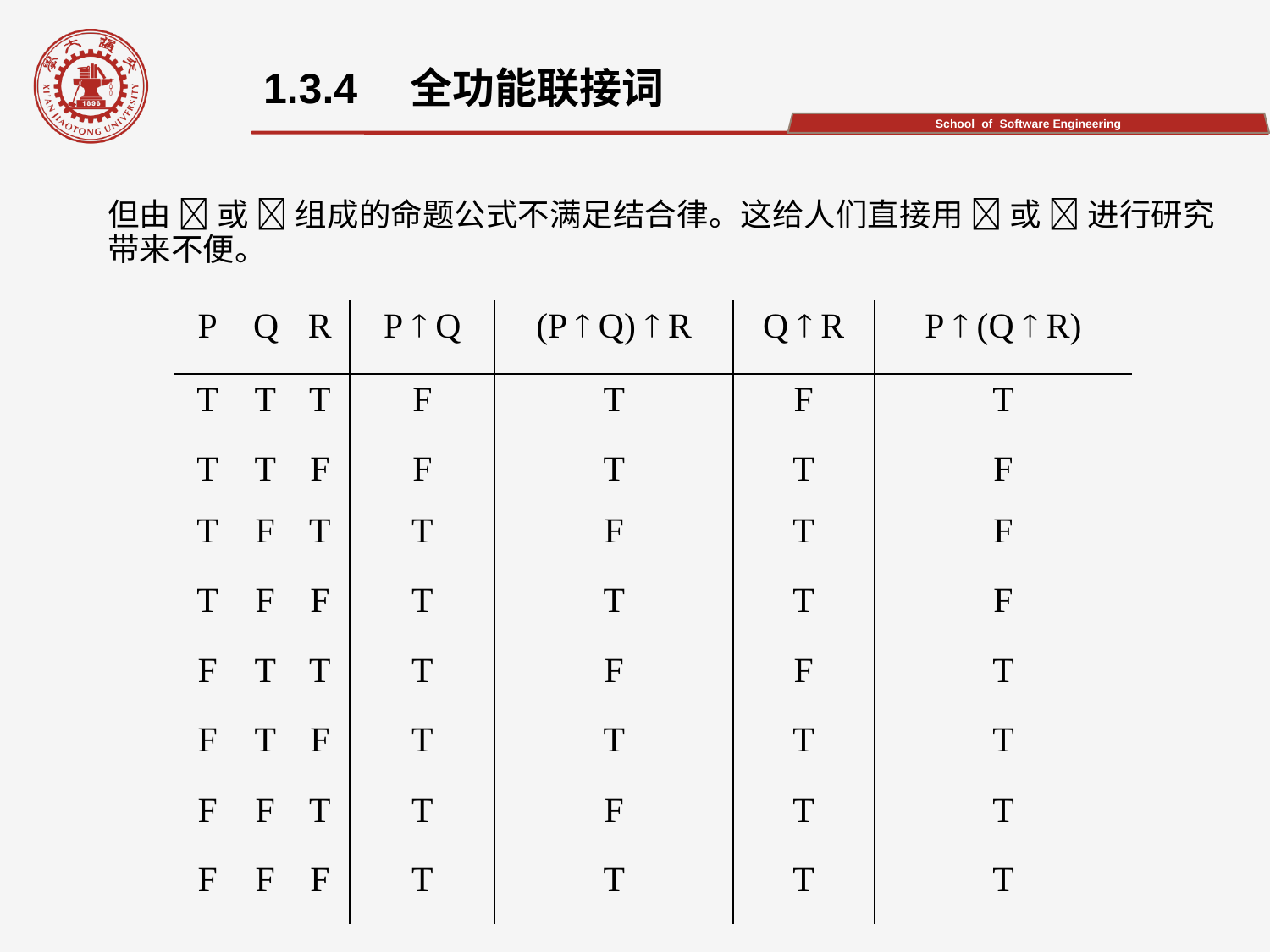

1.3.4　全功能联接词
但由 ↑ 或 ↓ 组成的命题公式不满足结合律。这给人们直接用 ↑ 或 ↓ 进行研究带来不便。

| P | Q | R | P ↑ Q | (P ↑ Q) ↑ R | Q ↑ R | P ↑ (Q ↑ R) |
| --- | --- | --- | --- | --- | --- | --- |
| T | T | T | F | T | F | T |
| T | T | F | F | T | T | F |
| T | F | T | T | F | T | F |
| T | F | F | T | T | T | F |
| F | T | T | T | F | F | T |
| F | T | F | T | T | T | T |
| F | F | T | T | F | T | T |
| F | F | F | T | T | T | T |